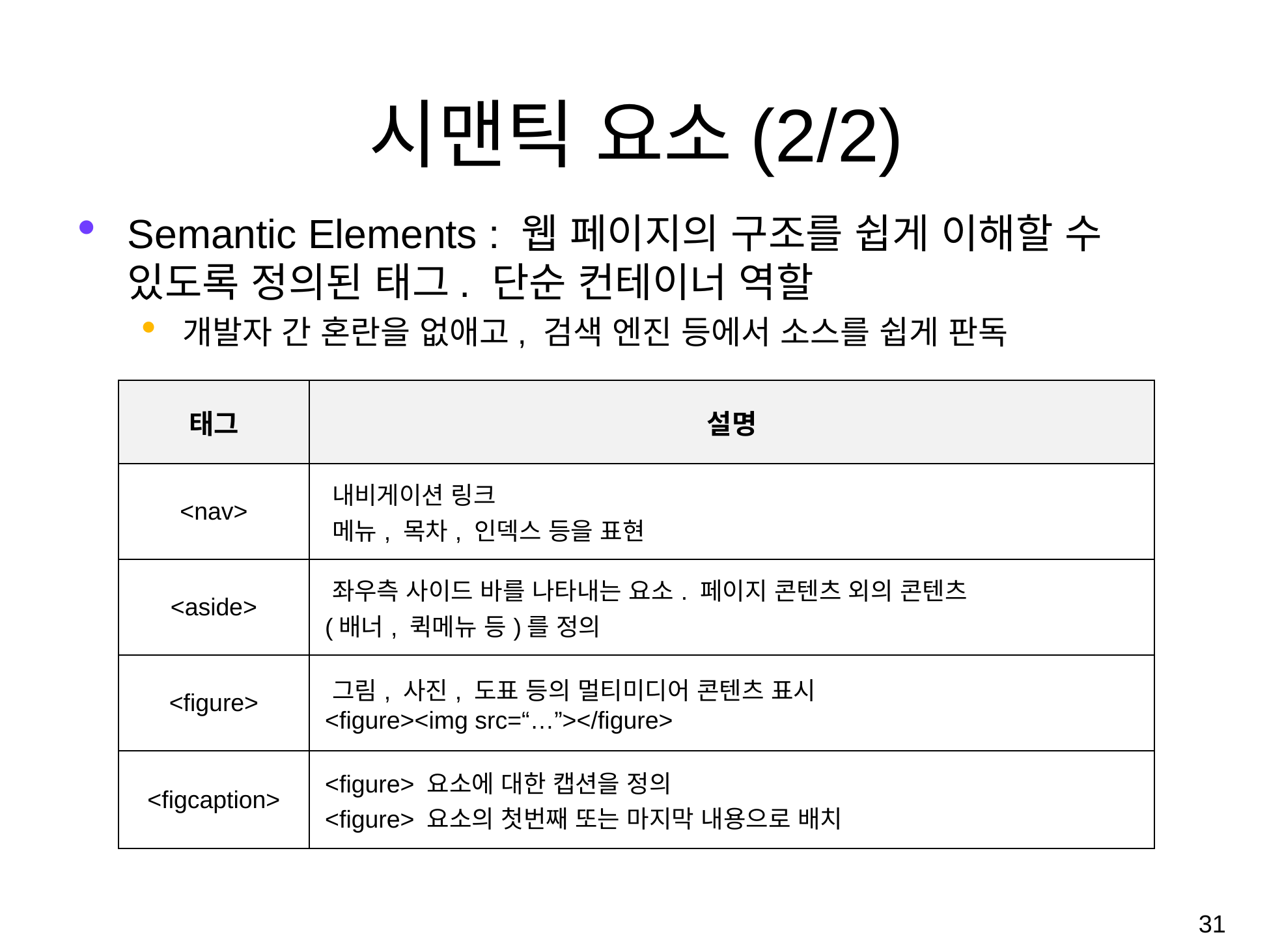

시맨틱 요소(2/2)
Semantic Elements : 웹 페이지의 구조를 쉽게 이해할 수 있도록 정의된 태그. 단순 컨테이너 역할
개발자 간 혼란을 없애고, 검색 엔진 등에서 소스를 쉽게 판독
| 태그 | 설명 |
| --- | --- |
| <nav> | 내비게이션 링크 메뉴, 목차, 인덱스 등을 표현 |
| <aside> | 좌우측 사이드 바를 나타내는 요소. 페이지 콘텐츠 외의 콘텐츠 (배너, 퀵메뉴 등)를 정의 |
| <figure> | 그림, 사진, 도표 등의 멀티미디어 콘텐츠 표시 <figure><img src=“…”></figure> |
| <figcaption> | <figure> 요소에 대한 캡션을 정의 <figure> 요소의 첫번째 또는 마지막 내용으로 배치 |
31